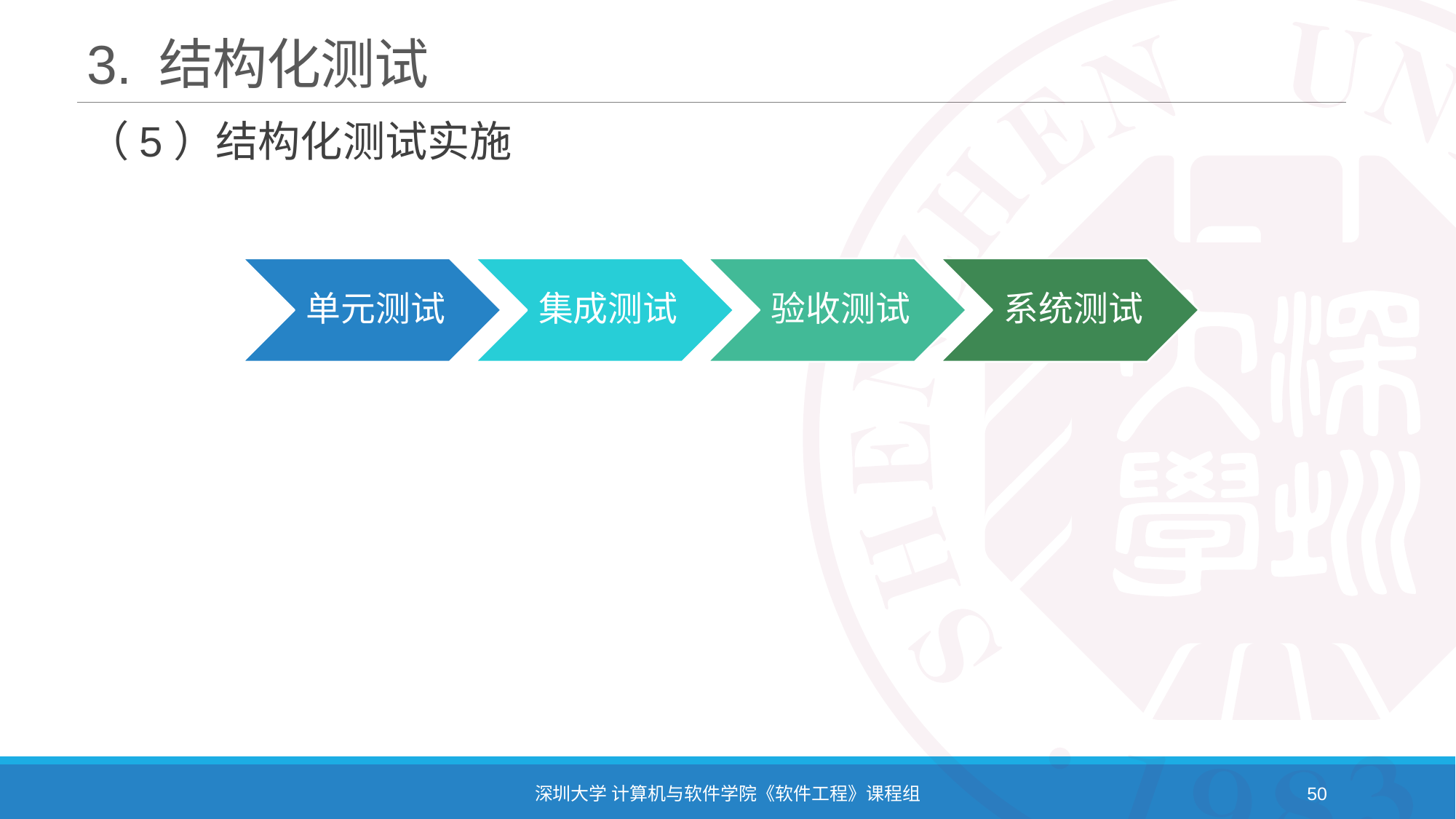

# 3. 结构化测试
（5）结构化测试实施

单元测试
集成测试
验收测试
系统测试
深圳大学 计算机与软件学院《软件工程》课程组
50